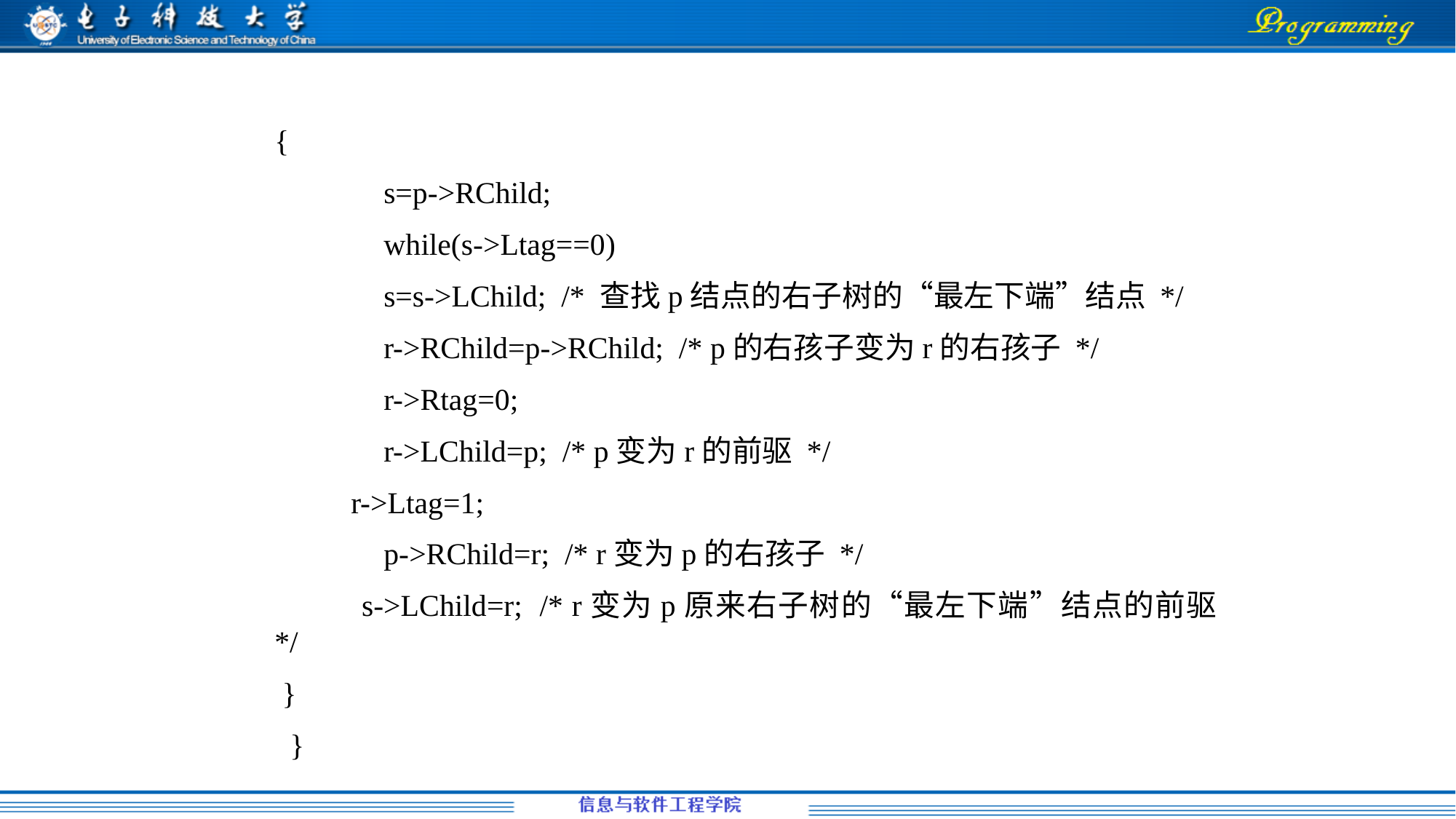

{
	s=p->RChild;
	while(s->Ltag==0)
	s=s->LChild;  /* 查找p结点的右子树的“最左下端”结点 */
	r->RChild=p->RChild;  /* p的右孩子变为r的右孩子 */
	r->Rtag=0;
	r->LChild=p;  /* p变为r的前驱 */
          r->Ltag=1;
	p->RChild=r;  /* r变为p的右孩子 */
          s->LChild=r;  /* r变为p原来右子树的“最左下端”结点的前驱 */
 }
  }